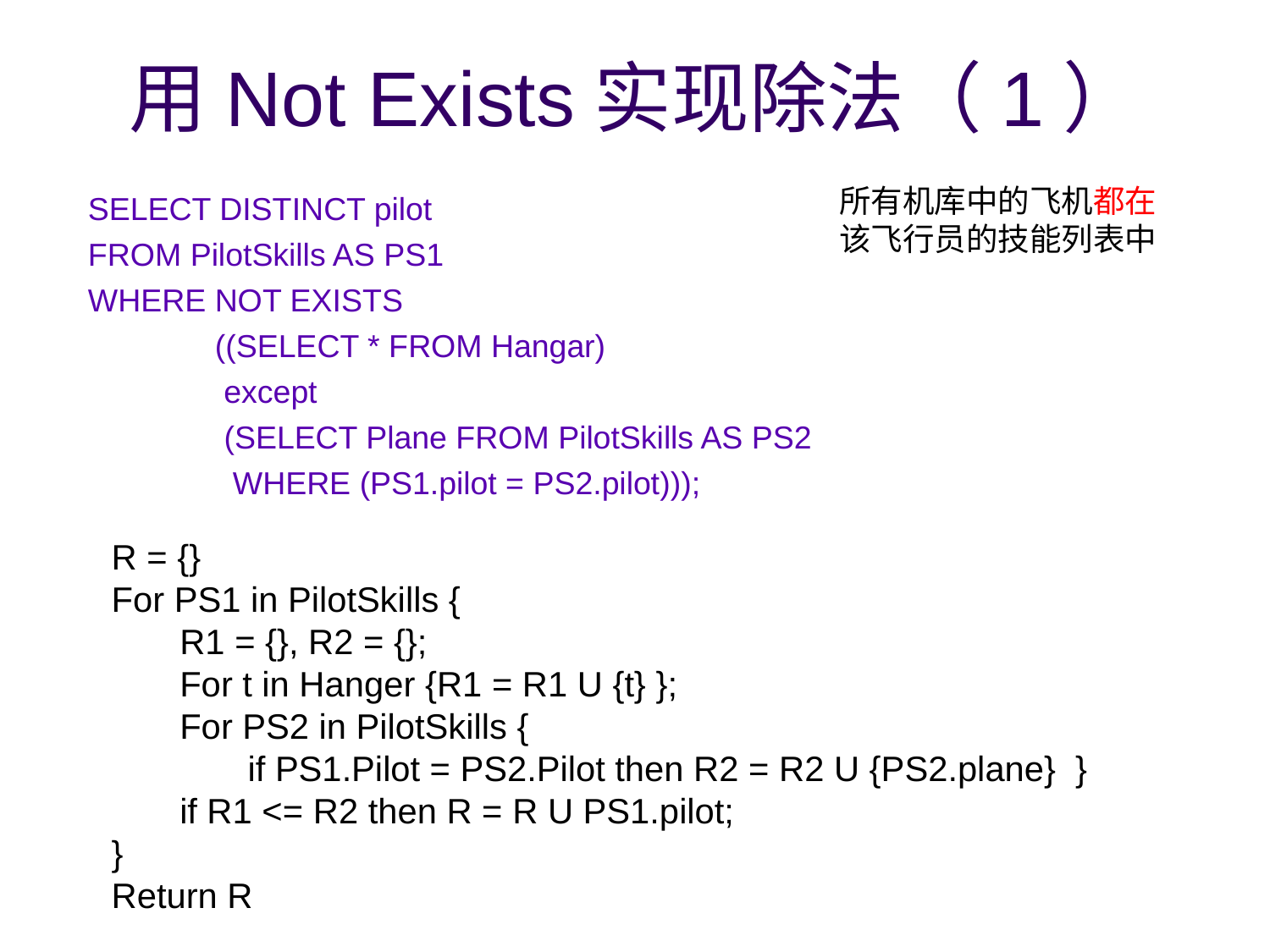

# 用Not Exists实现除法（1）
SELECT DISTINCT pilot 
FROM PilotSkills AS PS1
WHERE NOT EXISTS
	((SELECT * FROM Hangar)
	 except
	 (SELECT Plane FROM PilotSkills AS PS2
	  WHERE (PS1.pilot = PS2.pilot)));

所有机库中的飞机都在
该飞行员的技能列表中
R = {}
For PS1 in PilotSkills {
       R1 = {}, R2 = {};
       For t in Hanger {R1 = R1 U {t} };
       For PS2 in PilotSkills {
              if PS1.Pilot = PS2.Pilot then R2 = R2 U {PS2.plane}  }
       if R1 <= R2 then R = R U PS1.pilot;
}
Return R